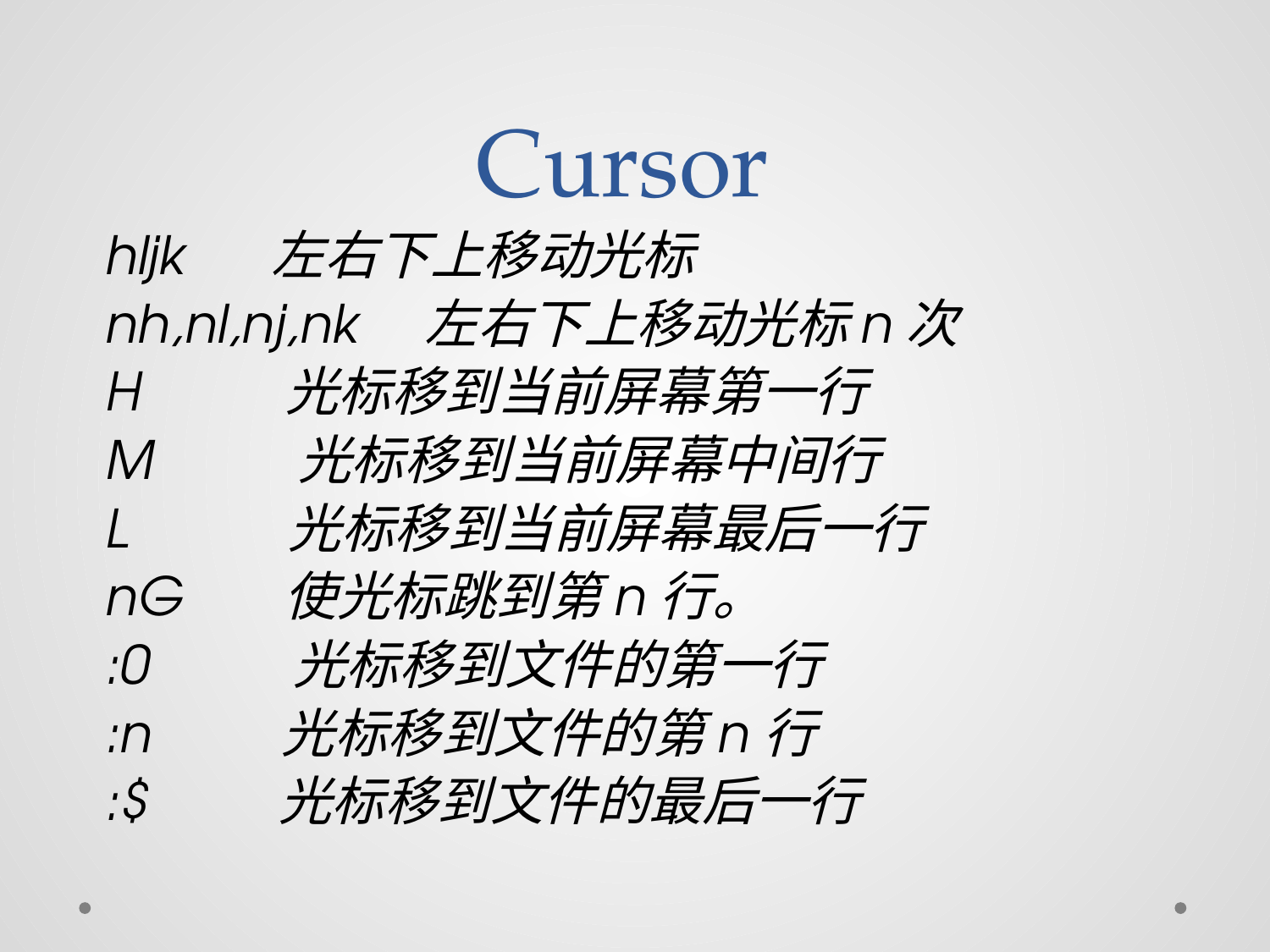

# Cursor
hljk     左右下上移动光标
nh,nl,nj,nk　左右下上移动光标n次
H         光标移到当前屏幕第一行
M         光标移到当前屏幕中间行
L          光标移到当前屏幕最后一行
nG      使光标跳到第n行。
:0         光标移到文件的第一行
:n        光标移到文件的第n行
:$        光标移到文件的最后一行